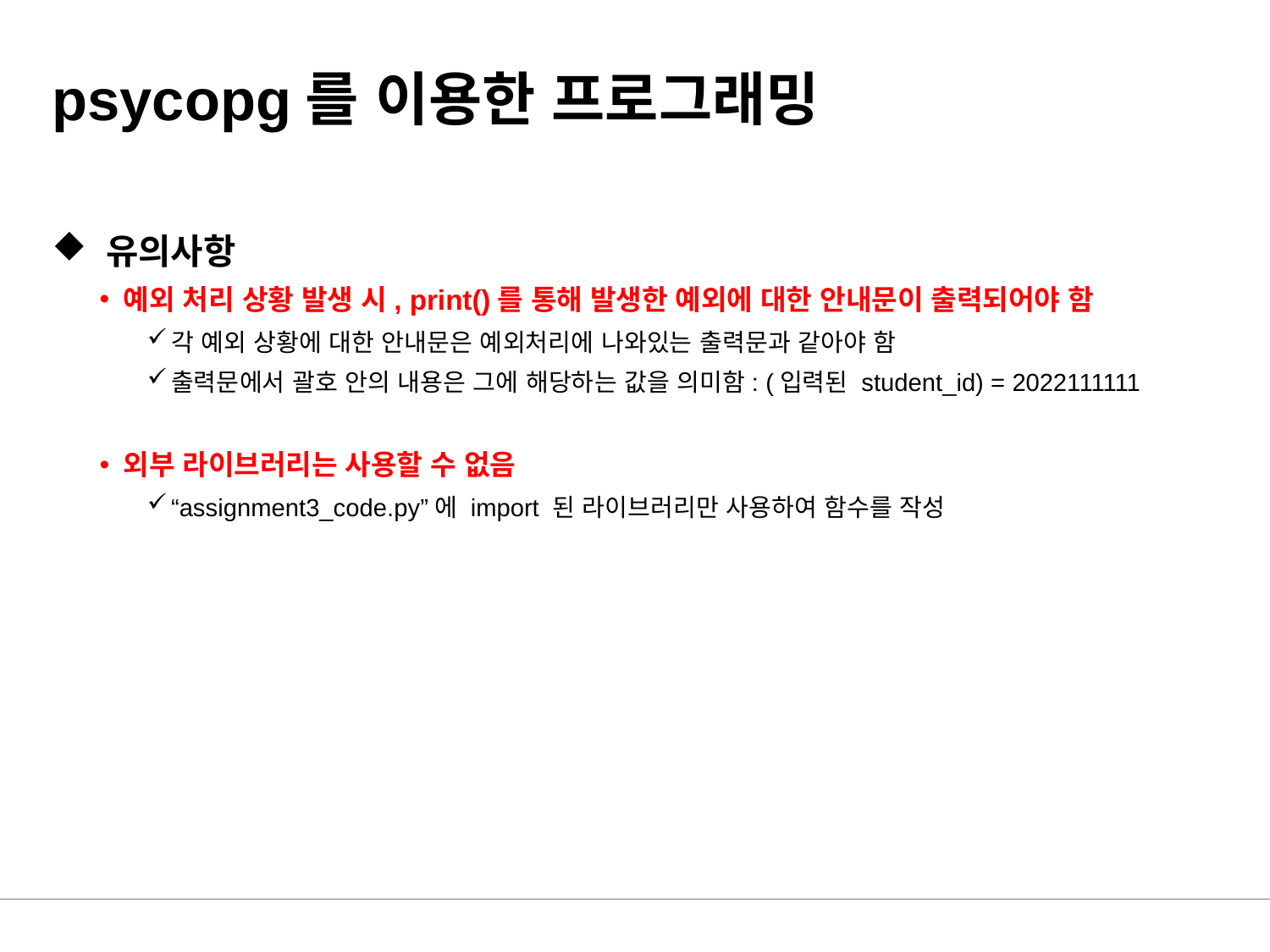

# psycopg를 이용한 프로그래밍
 유의사항
예외 처리 상황 발생 시, print()를 통해 발생한 예외에 대한 안내문이 출력되어야 함
각 예외 상황에 대한 안내문은 예외처리에 나와있는 출력문과 같아야 함
출력문에서 괄호 안의 내용은 그에 해당하는 값을 의미함: (입력된 student_id) = 2022111111

외부 라이브러리는 사용할 수 없음
“assignment3_code.py”에 import 된 라이브러리만 사용하여 함수를 작성